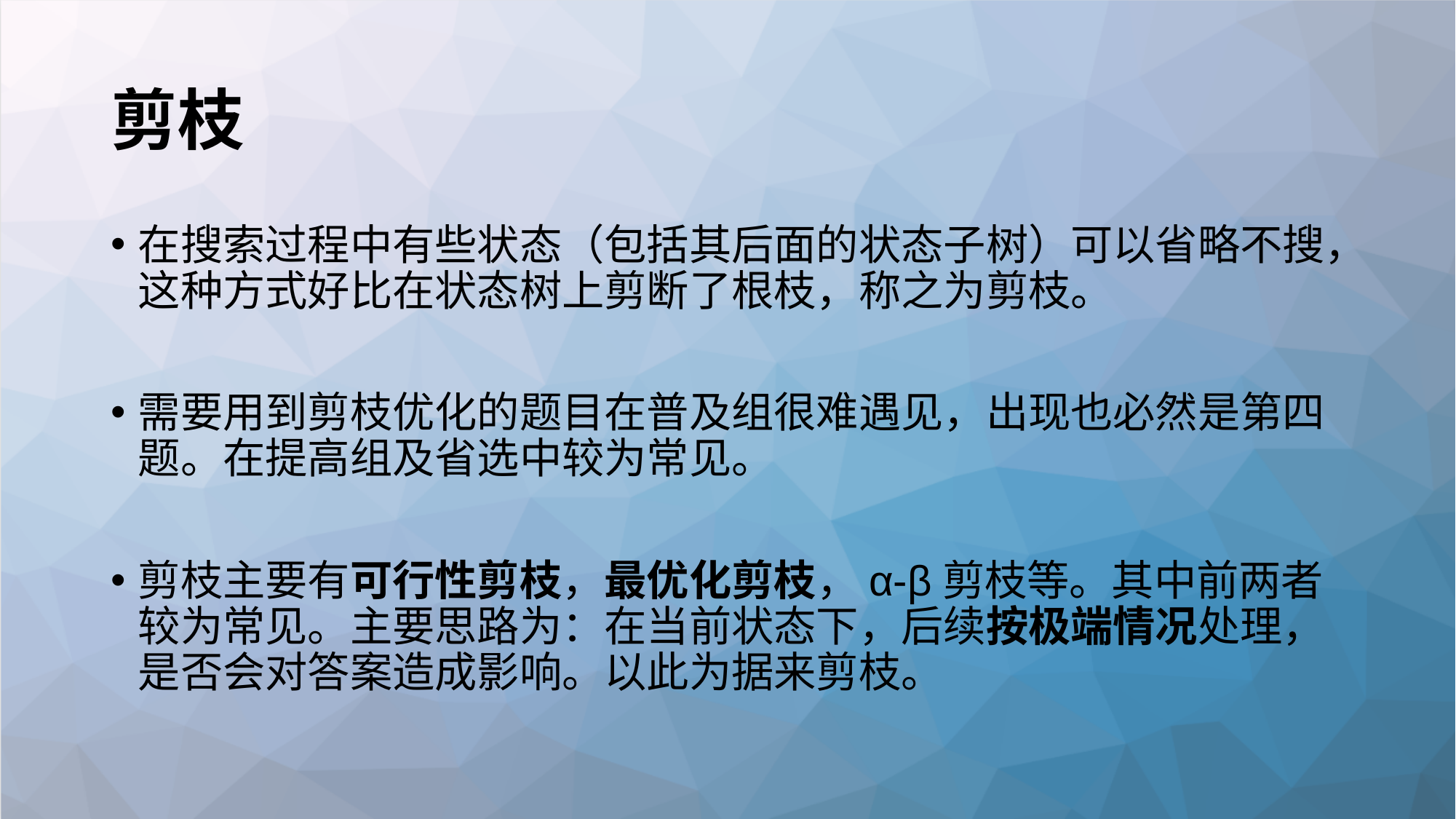

# 剪枝
在搜索过程中有些状态（包括其后面的状态子树）可以省略不搜，这种方式好比在状态树上剪断了根枝，称之为剪枝。

需要用到剪枝优化的题目在普及组很难遇见，出现也必然是第四题。在提高组及省选中较为常见。

剪枝主要有可行性剪枝，最优化剪枝，α-β剪枝等。其中前两者较为常见。主要思路为：在当前状态下，后续按极端情况处理，是否会对答案造成影响。以此为据来剪枝。